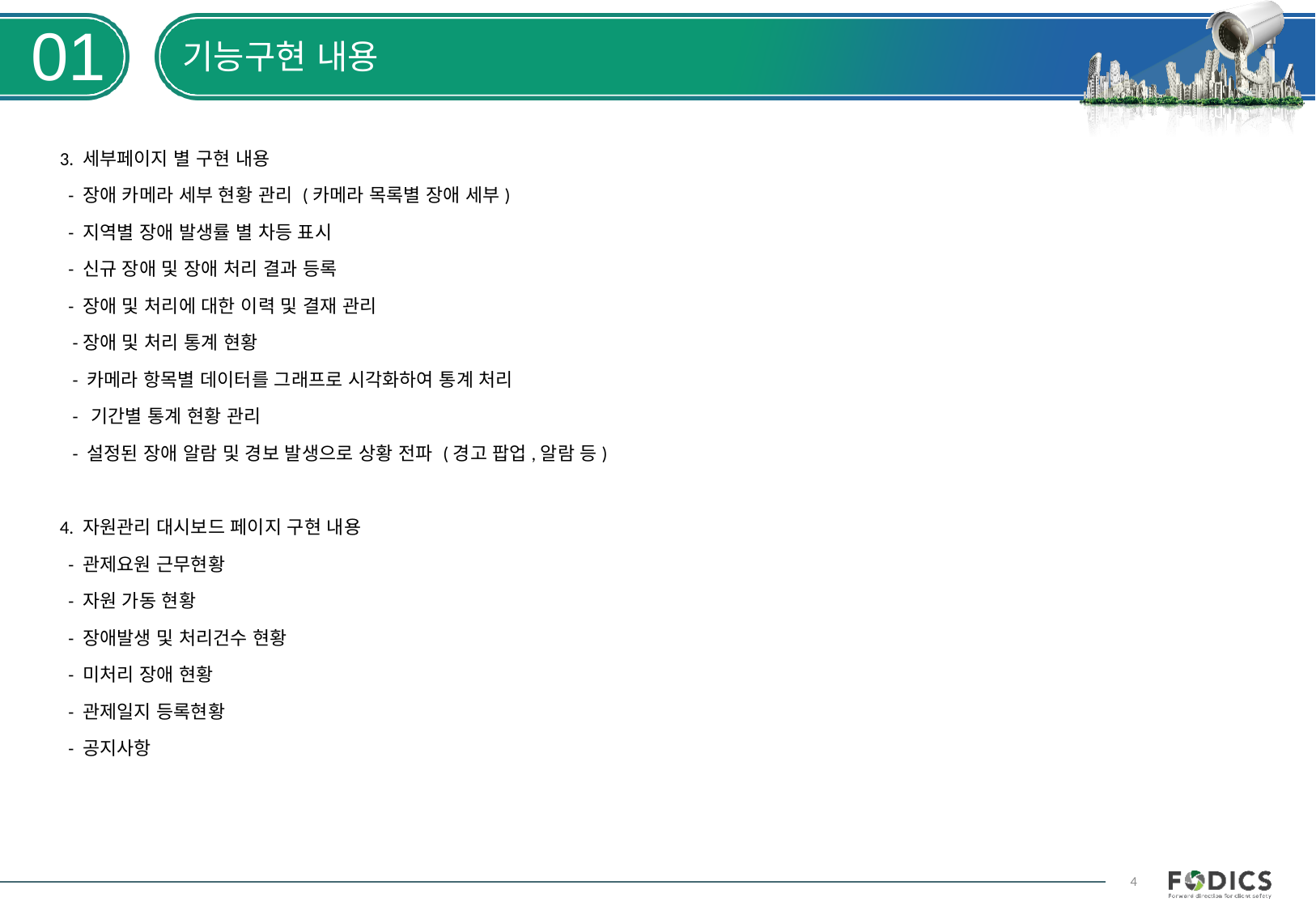

01
# 기능구현 내용
3. 세부페이지 별 구현 내용
  - 장애 카메라 세부 현황 관리 (카메라 목록별 장애 세부)
  - 지역별 장애 발생률 별 차등 표시
  - 신규 장애 및 장애 처리 결과 등록
  - 장애 및 처리에 대한 이력 및 결재 관리
   -장애 및 처리 통계 현황
   - 카메라 항목별 데이터를 그래프로 시각화하여 통계 처리
   -  기간별 통계 현황 관리
   - 설정된 장애 알람 및 경보 발생으로 상황 전파 (경고 팝업,알람 등)

4. 자원관리 대시보드 페이지 구현 내용
  - 관제요원 근무현황
  - 자원 가동 현황
  - 장애발생 및 처리건수 현황
  - 미처리 장애 현황
  - 관제일지 등록현황
  - 공지사항

4